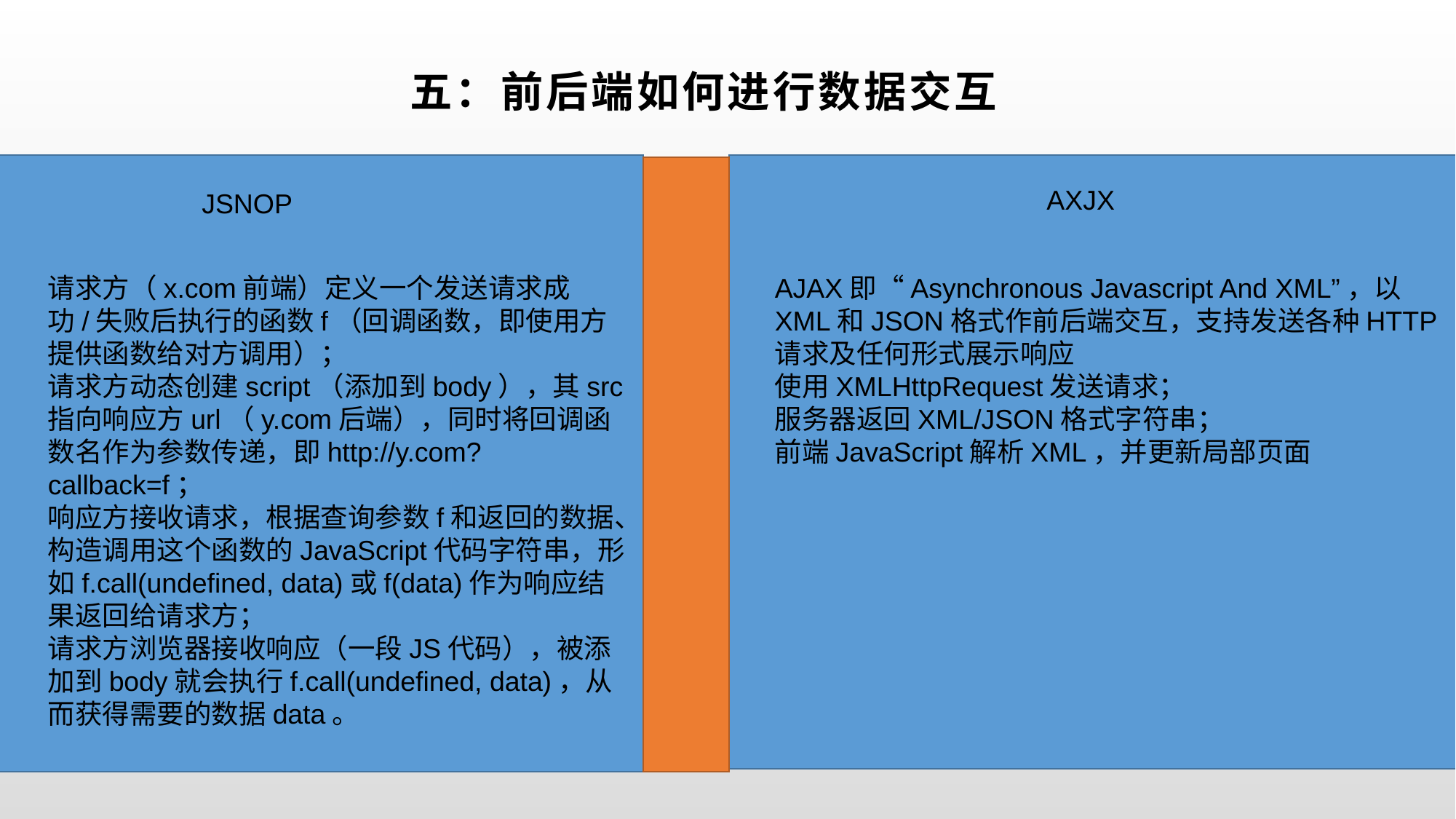

# 五：前后端如何进行数据交互

AXJX
JSNOP
请求方（x.com前端）定义一个发送请求成功/失败后执行的函数f（回调函数，即使用方提供函数给对方调用）；
请求方动态创建script（添加到body），其src指向响应方url（y.com后端），同时将回调函数名作为参数传递，即http://y.com?callback=f；
响应方接收请求，根据查询参数f和返回的数据、构造调用这个函数的JavaScript代码字符串，形如f.call(undefined, data)或f(data)作为响应结果返回给请求方；
请求方浏览器接收响应（一段JS代码），被添加到body就会执行f.call(undefined, data)，从而获得需要的数据data。

AJAX即“Asynchronous Javascript And XML”，以XML和JSON格式作前后端交互，支持发送各种HTTP请求及任何形式展示响应
使用XMLHttpRequest发送请求；
服务器返回XML/JSON格式字符串；
前端JavaScript解析XML，并更新局部页面